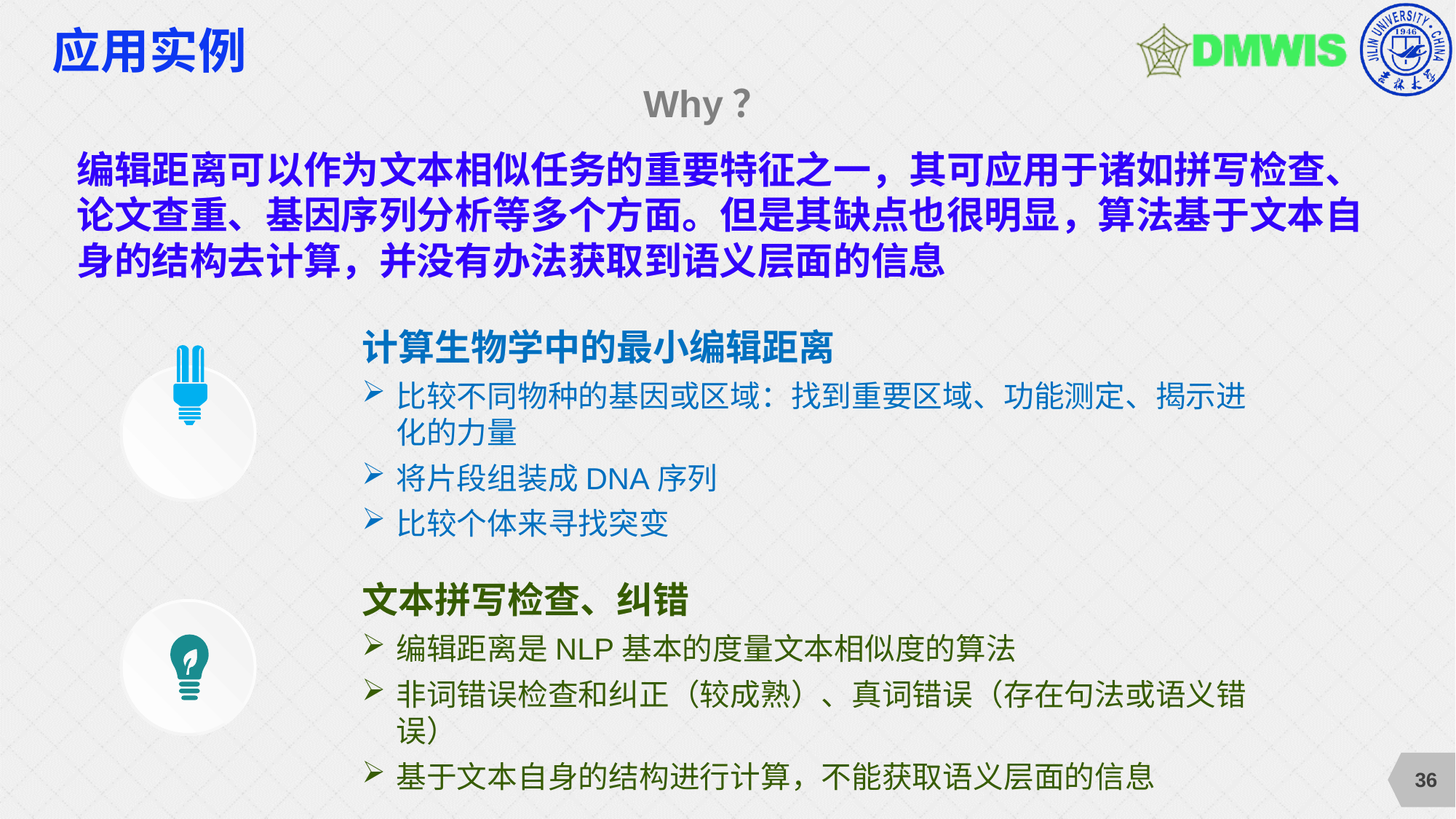

# 应用实例
Why？
编辑距离可以作为文本相似任务的重要特征之一，其可应用于诸如拼写检查、论文查重、基因序列分析等多个方面。但是其缺点也很明显，算法基于文本自身的结构去计算，并没有办法获取到语义层面的信息
计算生物学中的最小编辑距离
比较不同物种的基因或区域：找到重要区域、功能测定、揭示进化的力量
将片段组装成DNA序列
比较个体来寻找突变

文本拼写检查、纠错
编辑距离是NLP基本的度量文本相似度的算法
非词错误检查和纠正（较成熟）、真词错误（存在句法或语义错误）
基于文本自身的结构进行计算，不能获取语义层面的信息

36